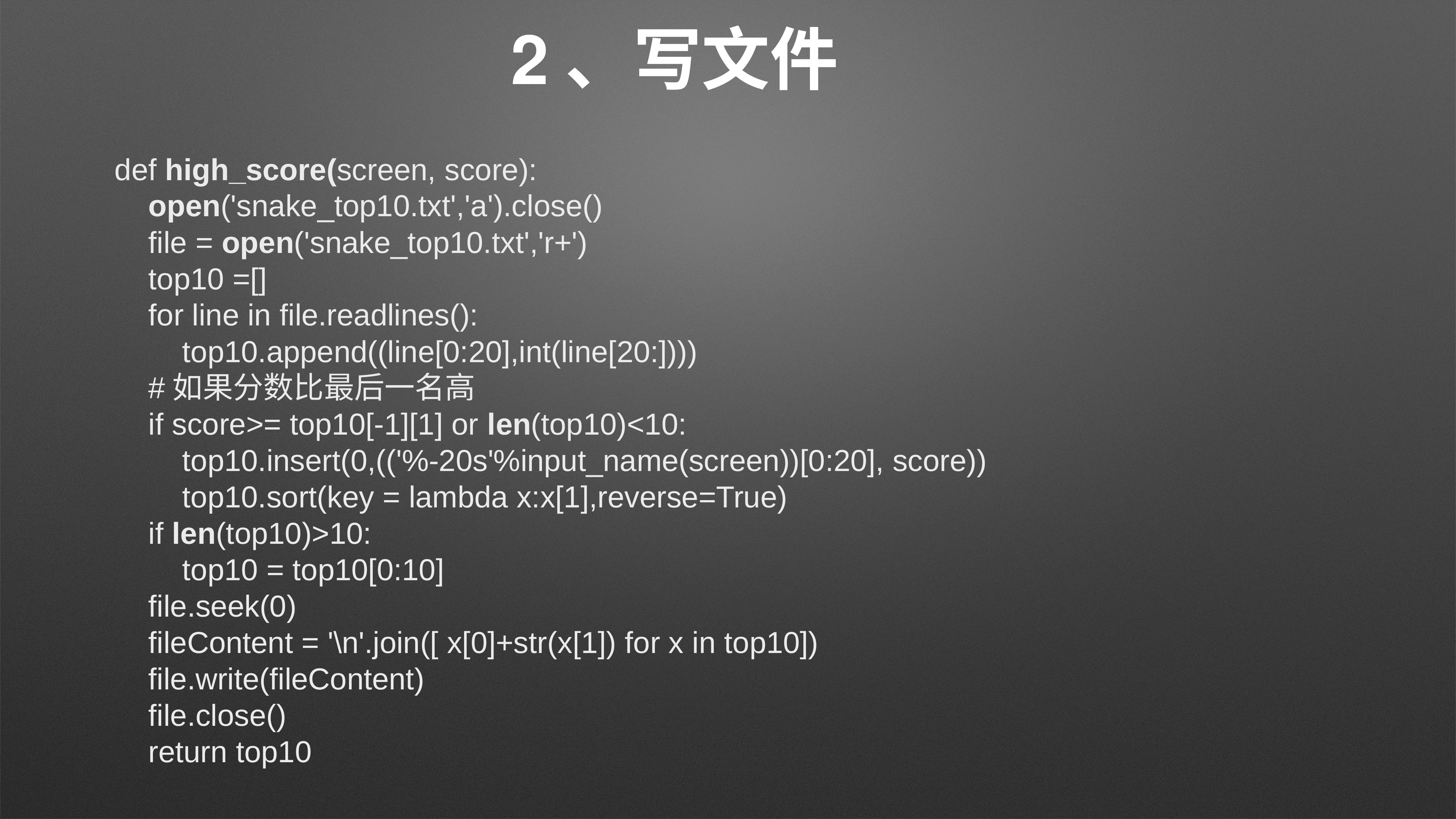

# 2、写文件
def high_score(screen, score):
    open('snake_top10.txt','a').close()
    file = open('snake_top10.txt','r+')
    top10 =[]
    for line in file.readlines():
        top10.append((line[0:20],int(line[20:])))
    #如果分数比最后一名高
    if score>= top10[-1][1] or len(top10)<10:
        top10.insert(0,(('%-20s'%input_name(screen))[0:20], score))
        top10.sort(key = lambda x:x[1],reverse=True)
    if len(top10)>10:
        top10 = top10[0:10]
    file.seek(0)
    fileContent = '\n'.join([ x[0]+str(x[1]) for x in top10])
    file.write(fileContent)
    file.close()
    return top10